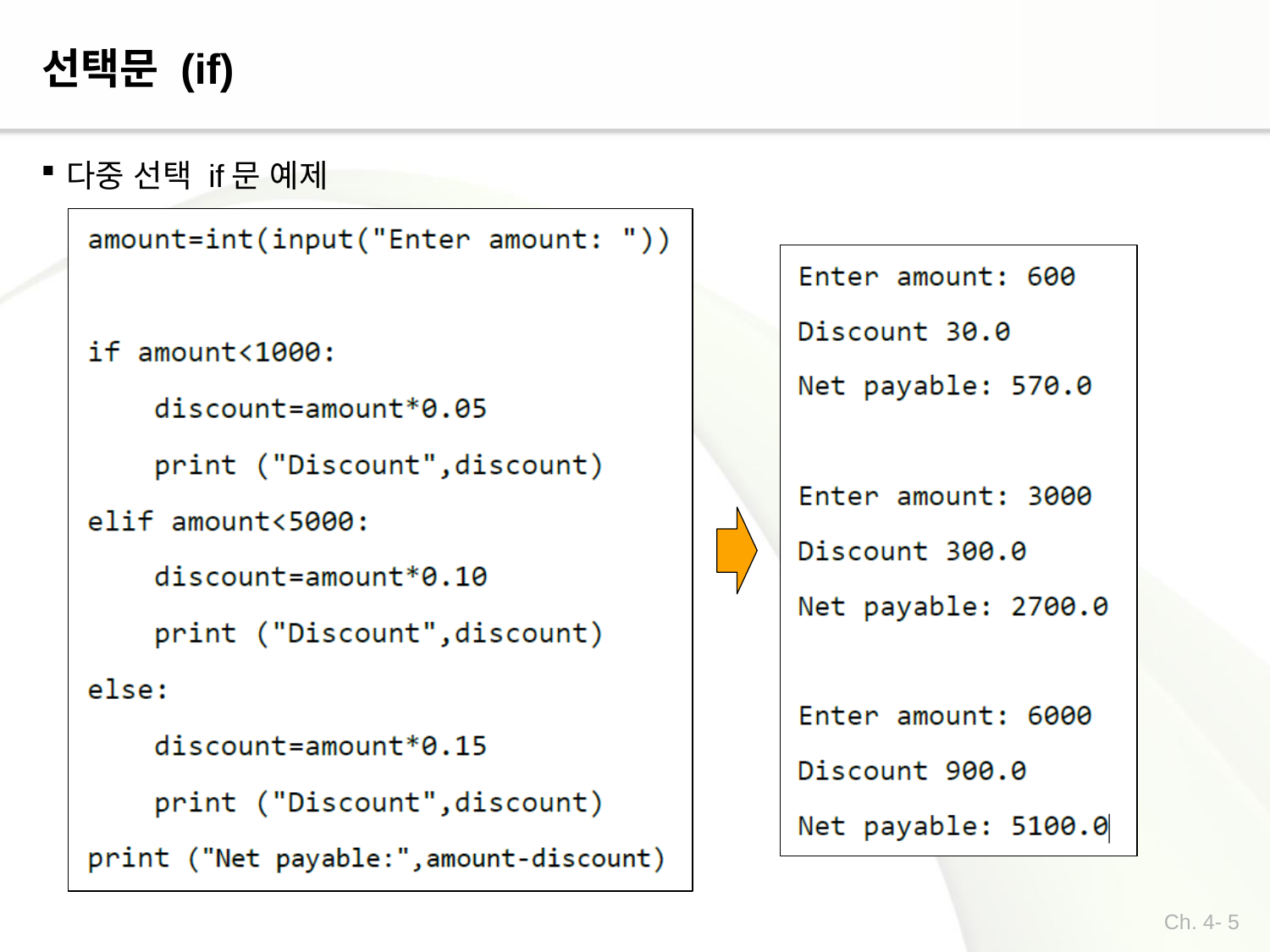

# 선택문 (if)
다중 선택 if문 예제

Ch. 4- 5